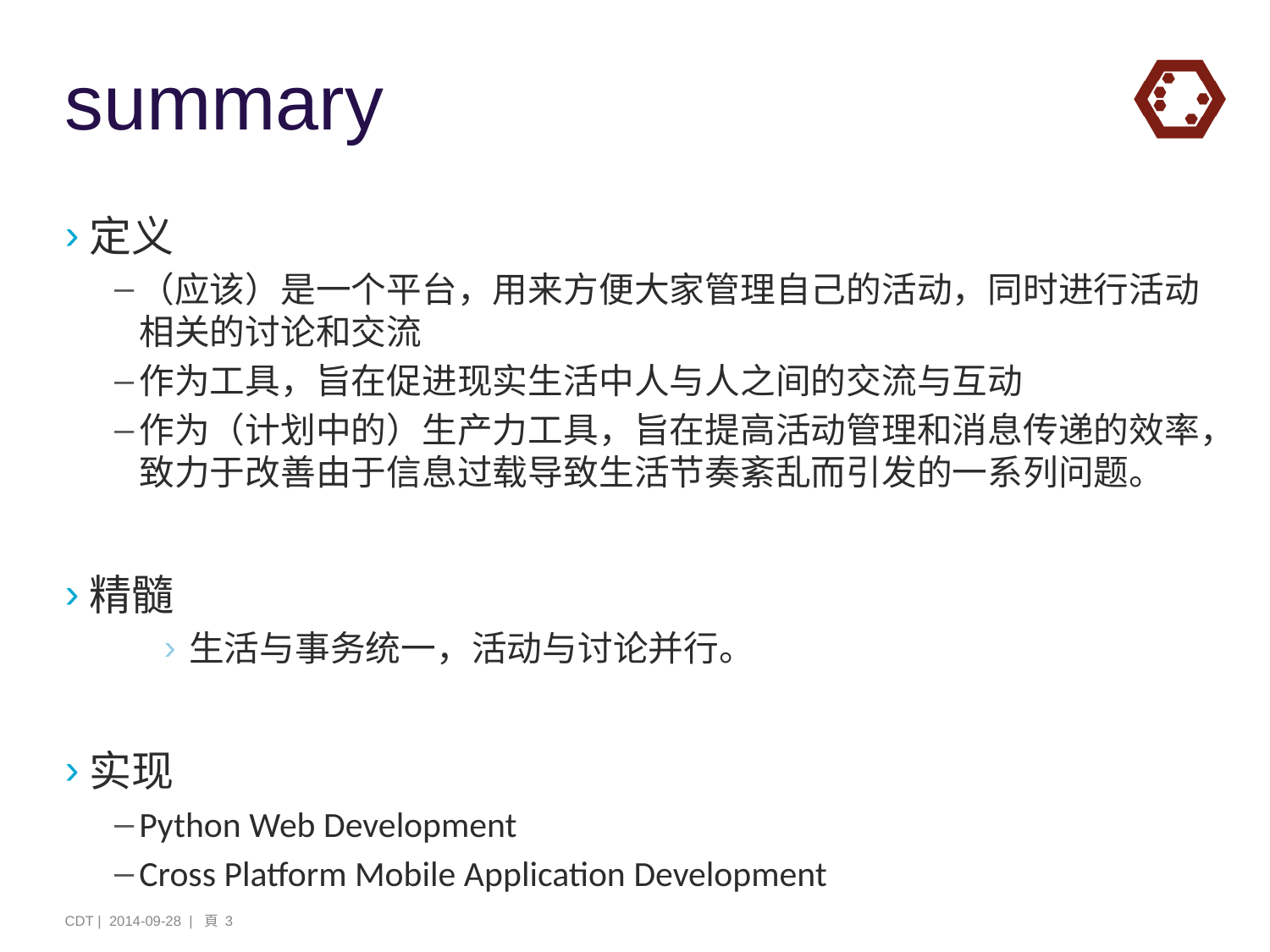

# summary
定义
（应该）是一个平台，用来方便大家管理自己的活动，同时进行活动相关的讨论和交流
作为工具，旨在促进现实生活中人与人之间的交流与互动
作为（计划中的）生产力工具，旨在提高活动管理和消息传递的效率，致力于改善由于信息过载导致生活节奏紊乱而引发的一系列问题。

精髓
生活与事务统一，活动与讨论并行。

实现
Python Web Development
Cross Platform Mobile Application Development